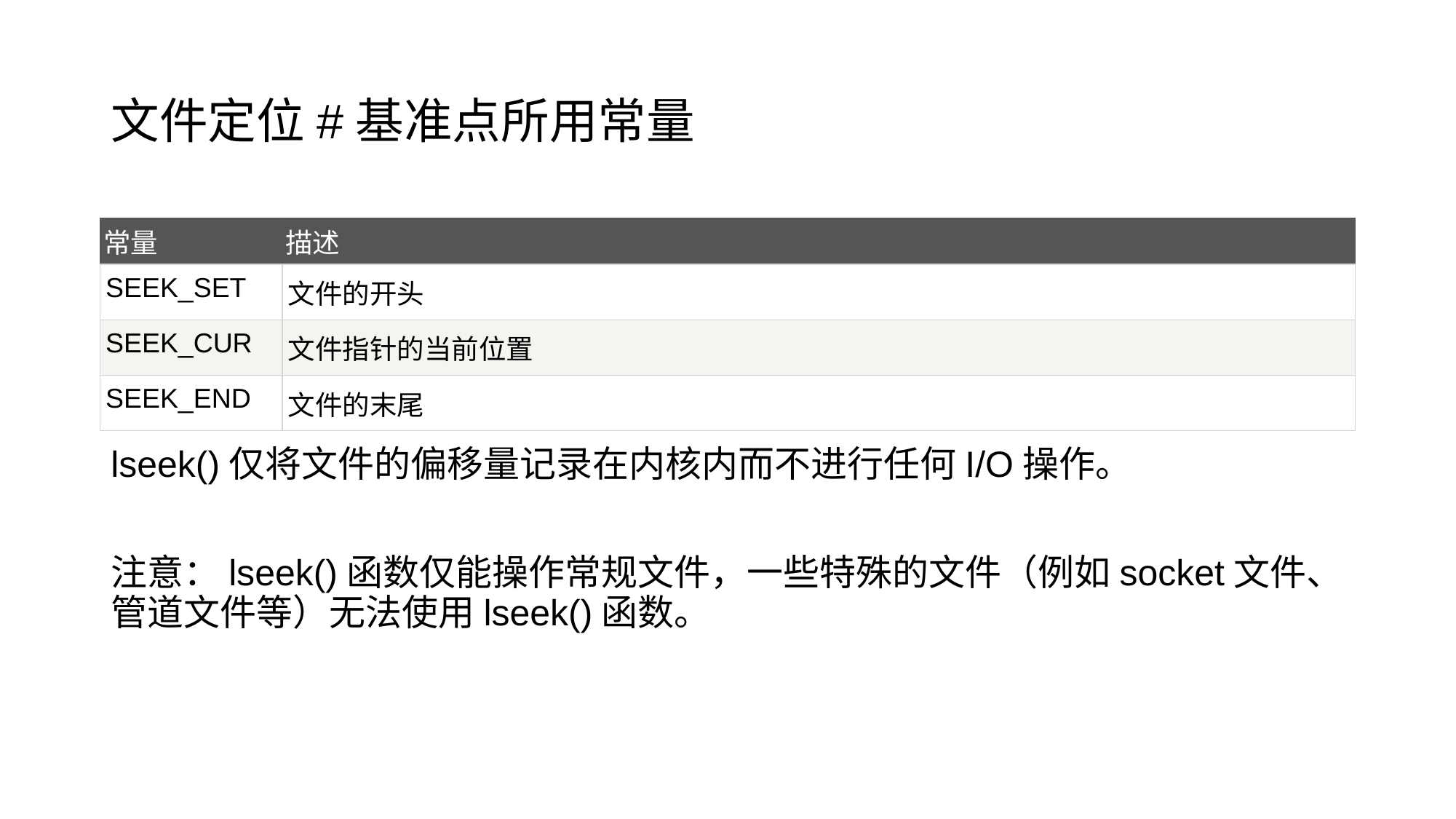

# 文件定位#基准点所用常量

lseek()仅将文件的偏移量记录在内核内而不进行任何I/O操作。

注意：lseek()函数仅能操作常规文件，一些特殊的文件（例如socket文件、管道文件等）无法使用lseek()函数。
| 常量 | 描述 |
| --- | --- |
| SEEK\_SET | 文件的开头 |
| SEEK\_CUR | 文件指针的当前位置 |
| SEEK\_END | 文件的末尾 |